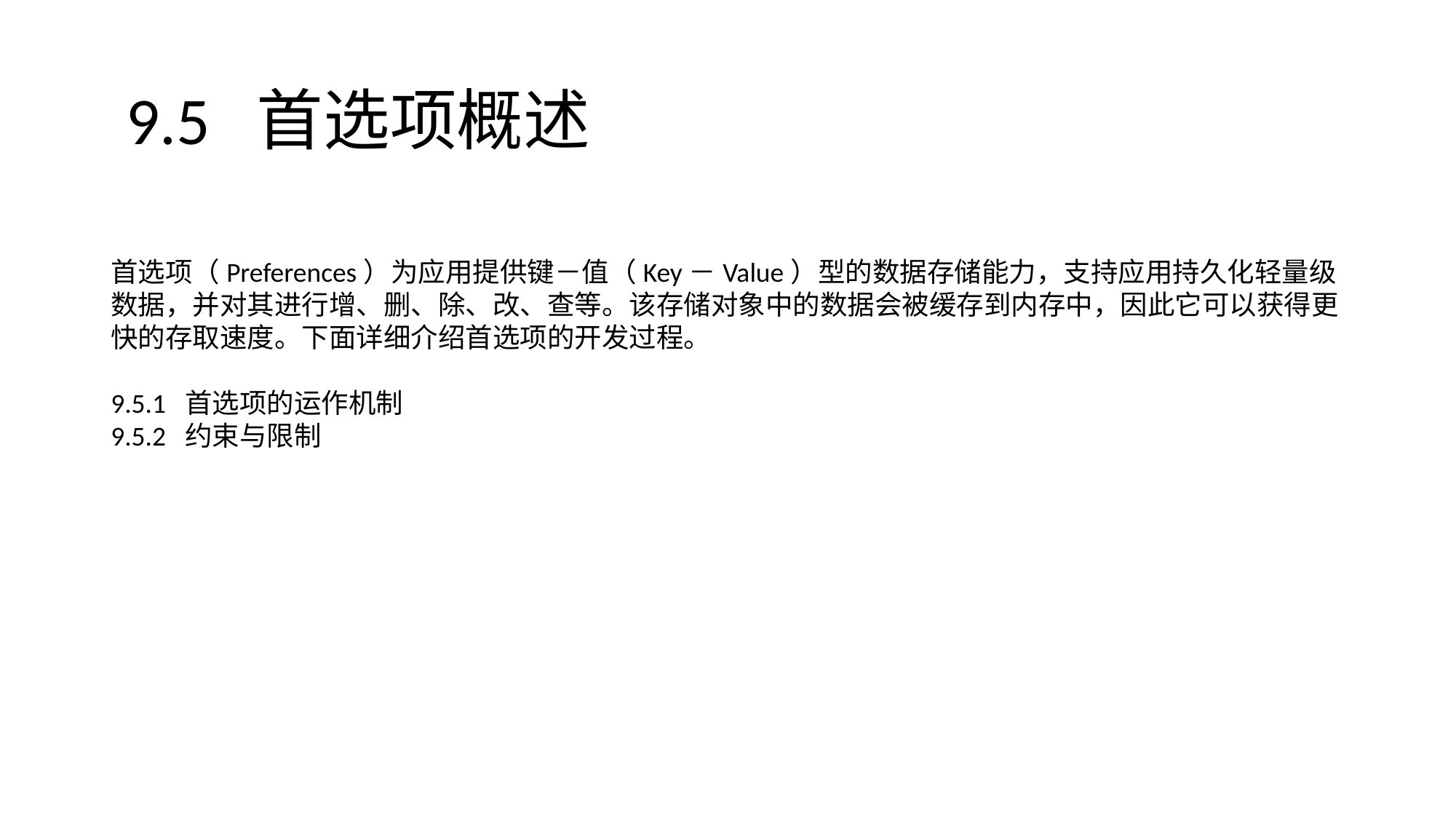

# 9.5  首选项概述
首选项（Preferences）为应用提供键－值（Key－Value）型的数据存储能力，支持应用持久化轻量级数据，并对其进行增、删、除、改、查等。该存储对象中的数据会被缓存到内存中，因此它可以获得更快的存取速度。下面详细介绍首选项的开发过程。

9.5.1  首选项的运作机制
9.5.2  约束与限制